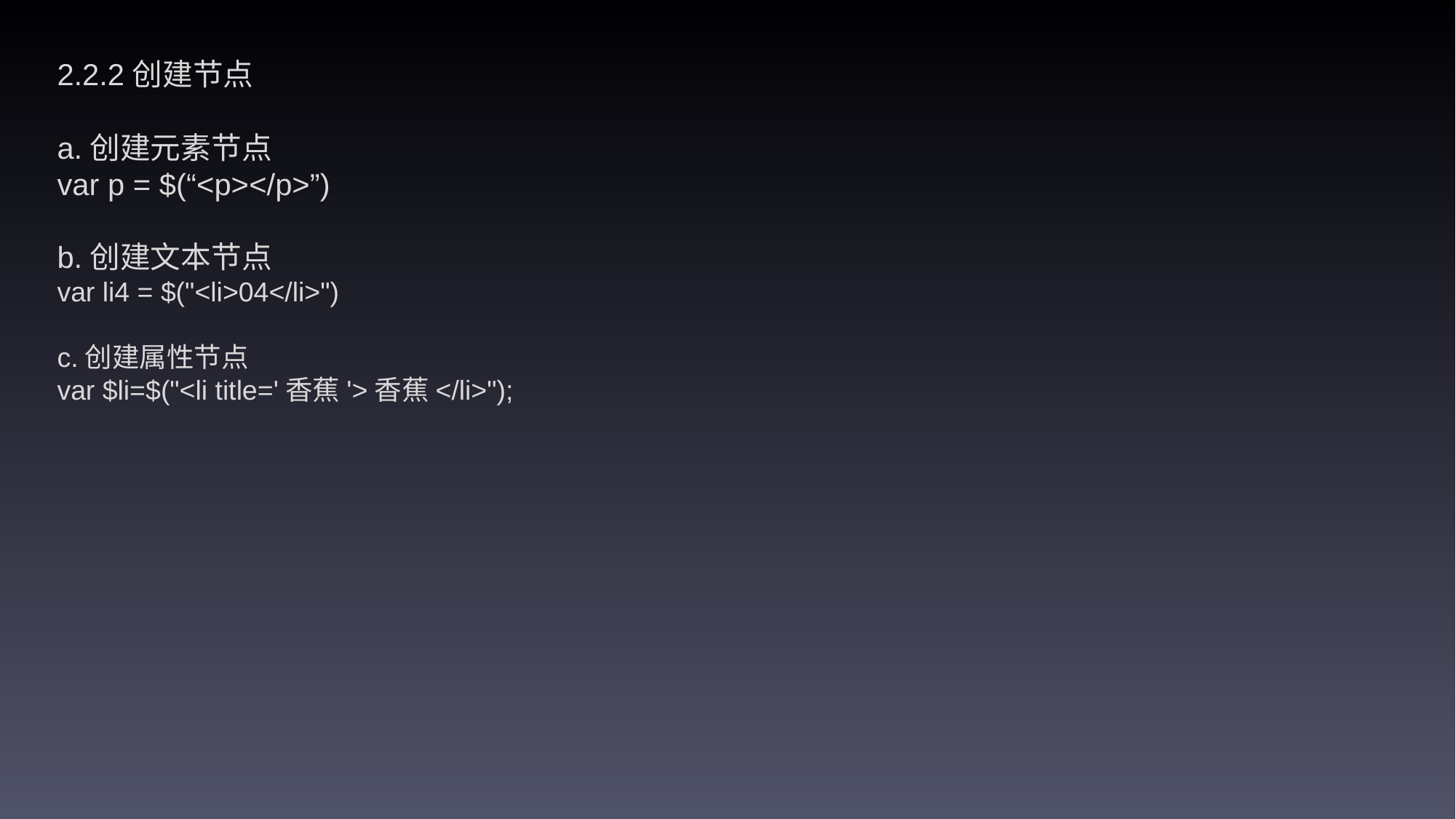

2.2.2创建节点

a.创建元素节点
var p = $(“<p></p>”)

b.创建文本节点
var li4 = $("<li>04</li>")

c.创建属性节点
var $li=$("<li title='香蕉'>香蕉</li>");